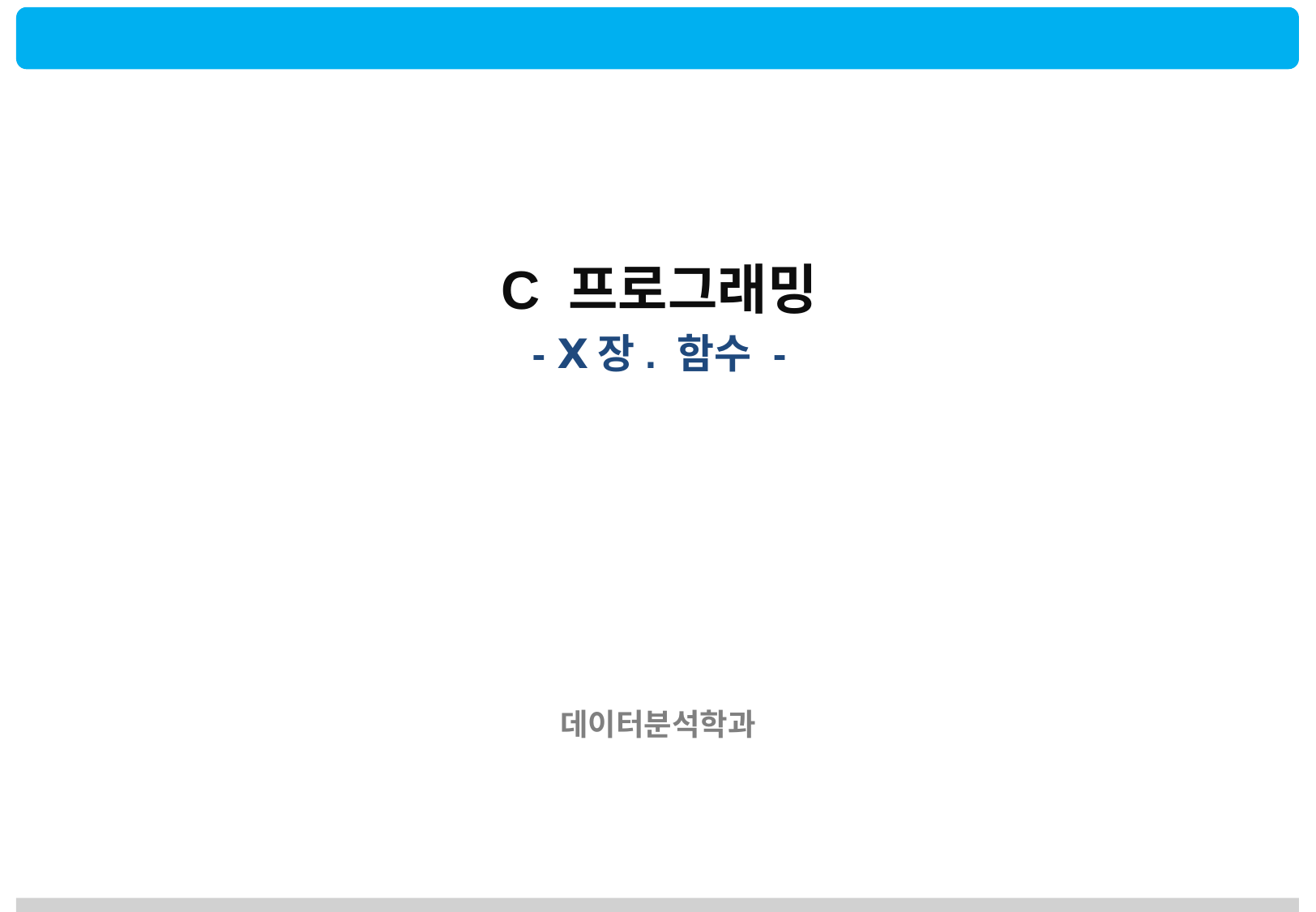

C 프로그래밍
- Ⅹ장. 함수 -
데이터분석학과